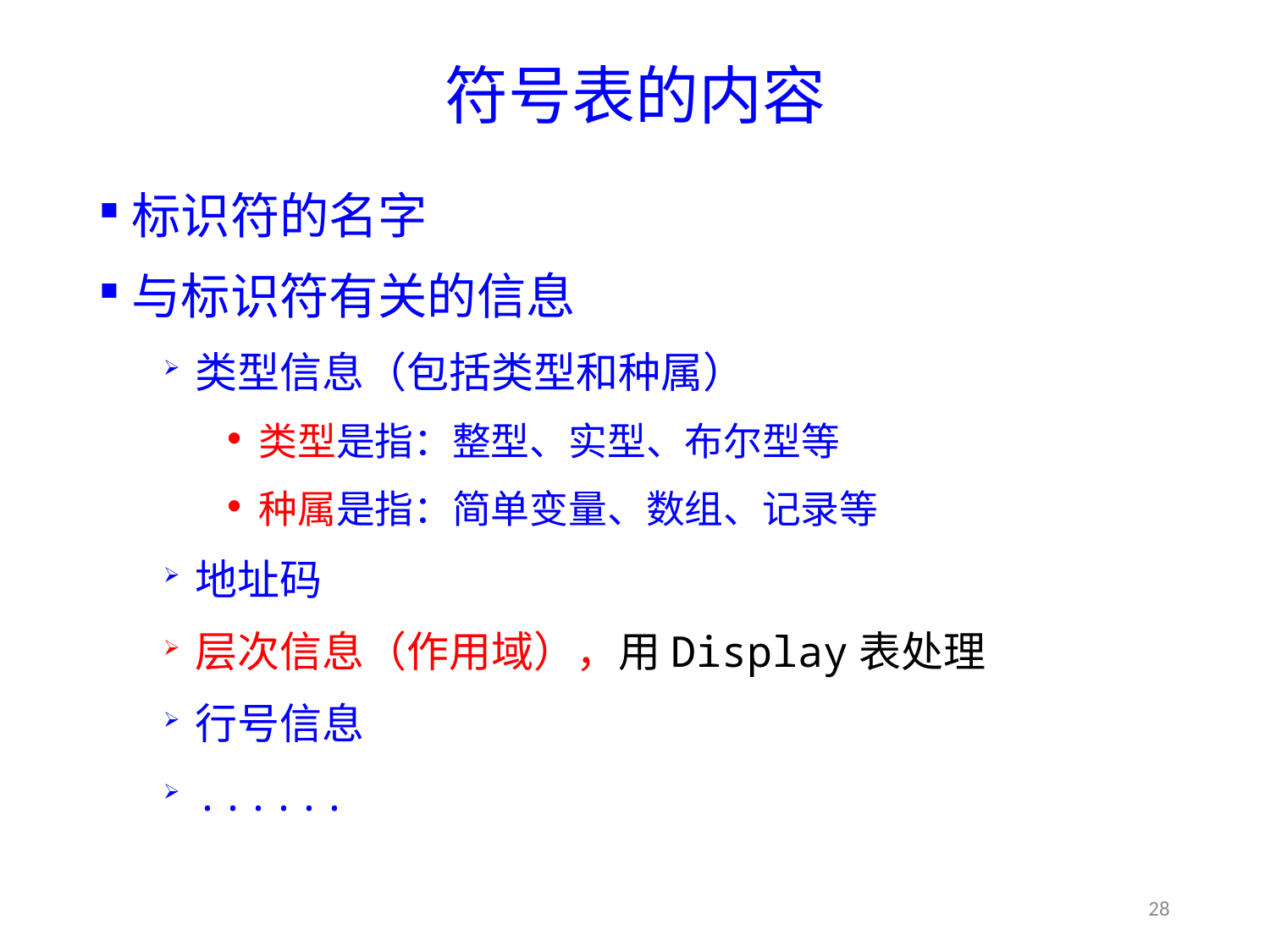

# 符号表的内容
标识符的名字
与标识符有关的信息
类型信息（包括类型和种属）
类型是指：整型、实型、布尔型等
种属是指：简单变量、数组、记录等
地址码
层次信息（作用域），用Display表处理
行号信息
......
28